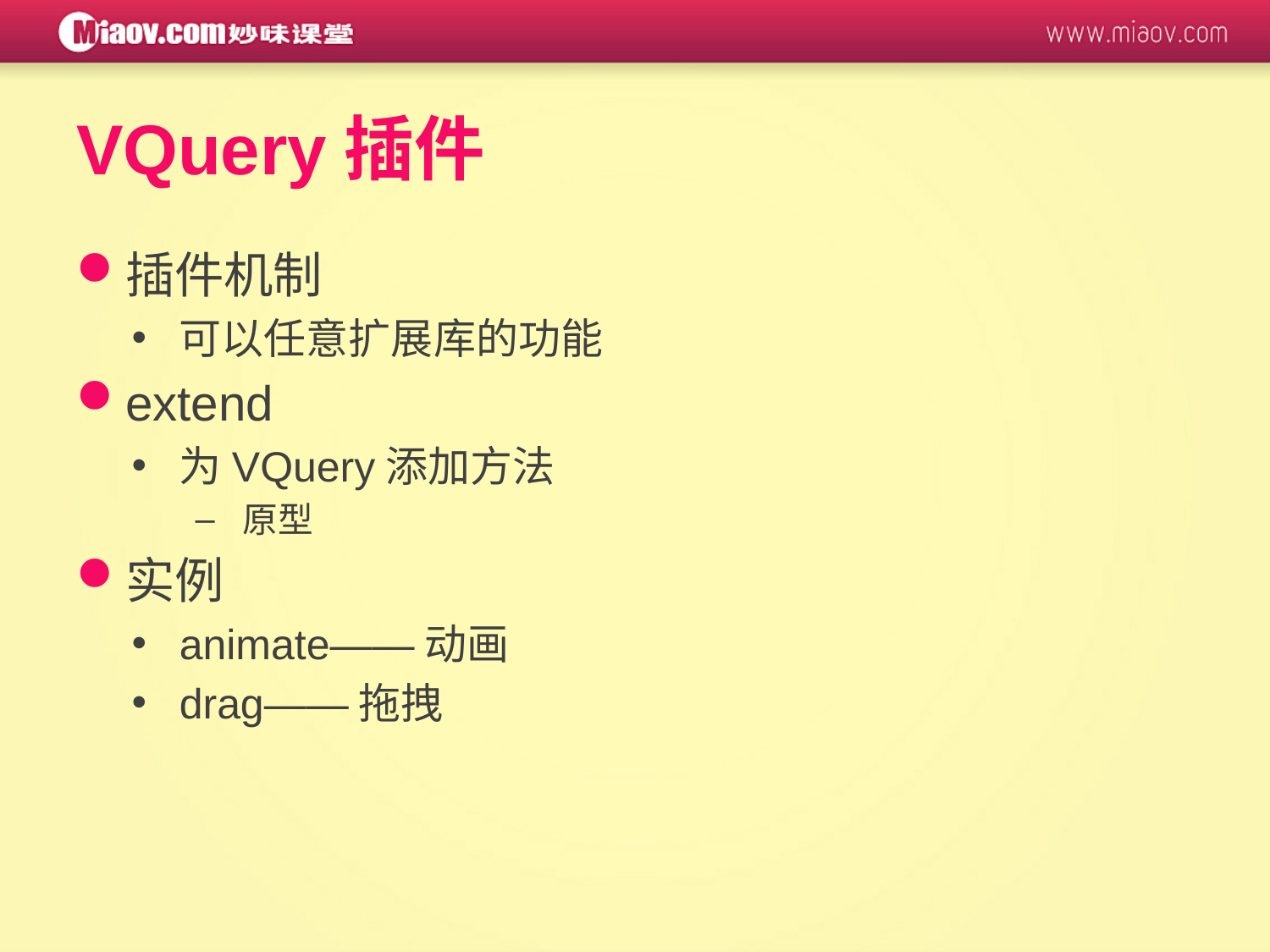

# VQuery插件
插件机制
可以任意扩展库的功能
extend
为VQuery添加方法
原型
实例
animate——动画
drag——拖拽